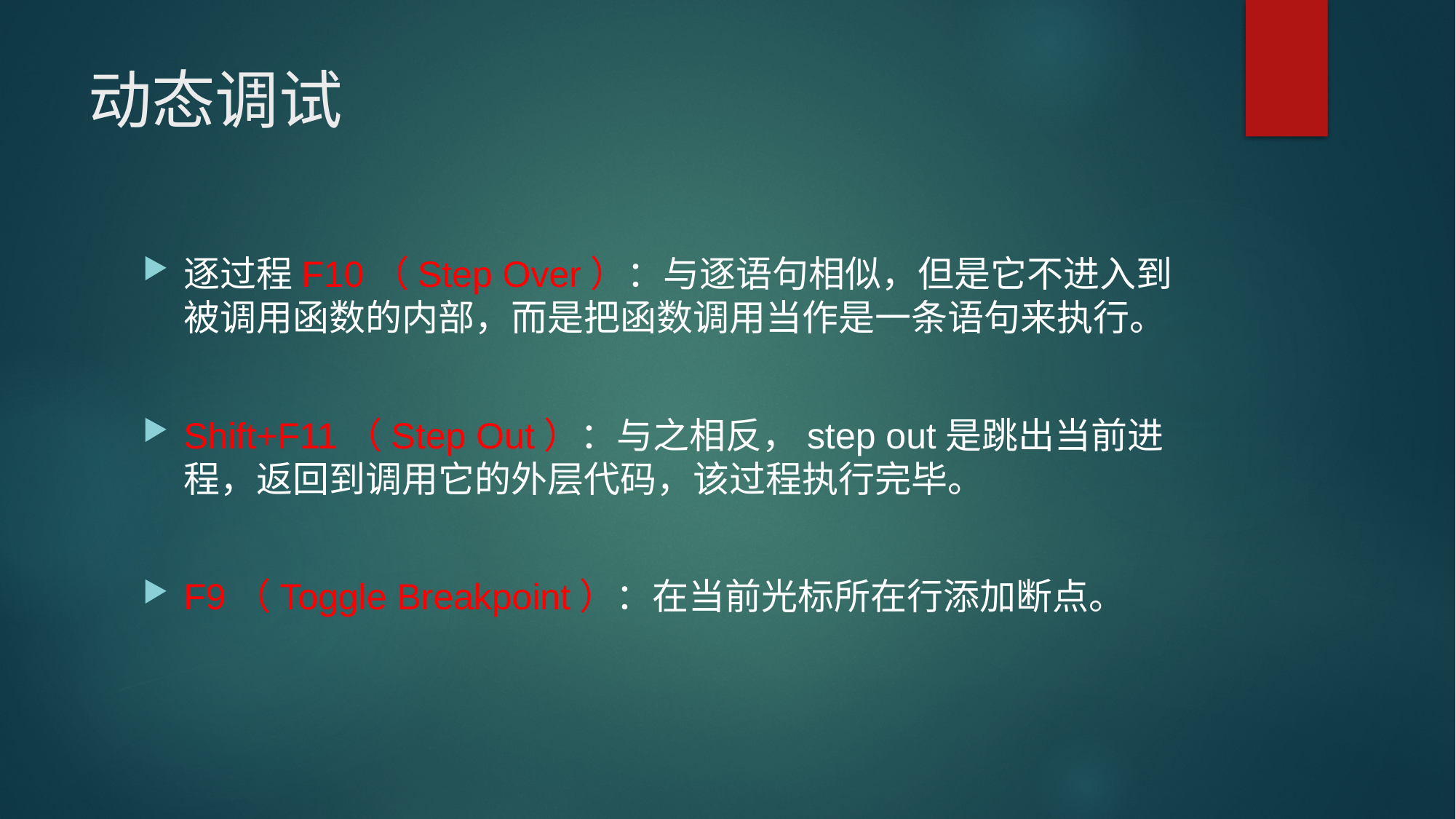

# 动态调试
逐过程F10（Step Over）：与逐语句相似，但是它不进入到被调用函数的内部，而是把函数调用当作是一条语句来执行。

Shift+F11（Step Out）：与之相反，step out是跳出当前进程，返回到调用它的外层代码，该过程执行完毕。

F9（Toggle Breakpoint）：在当前光标所在行添加断点。